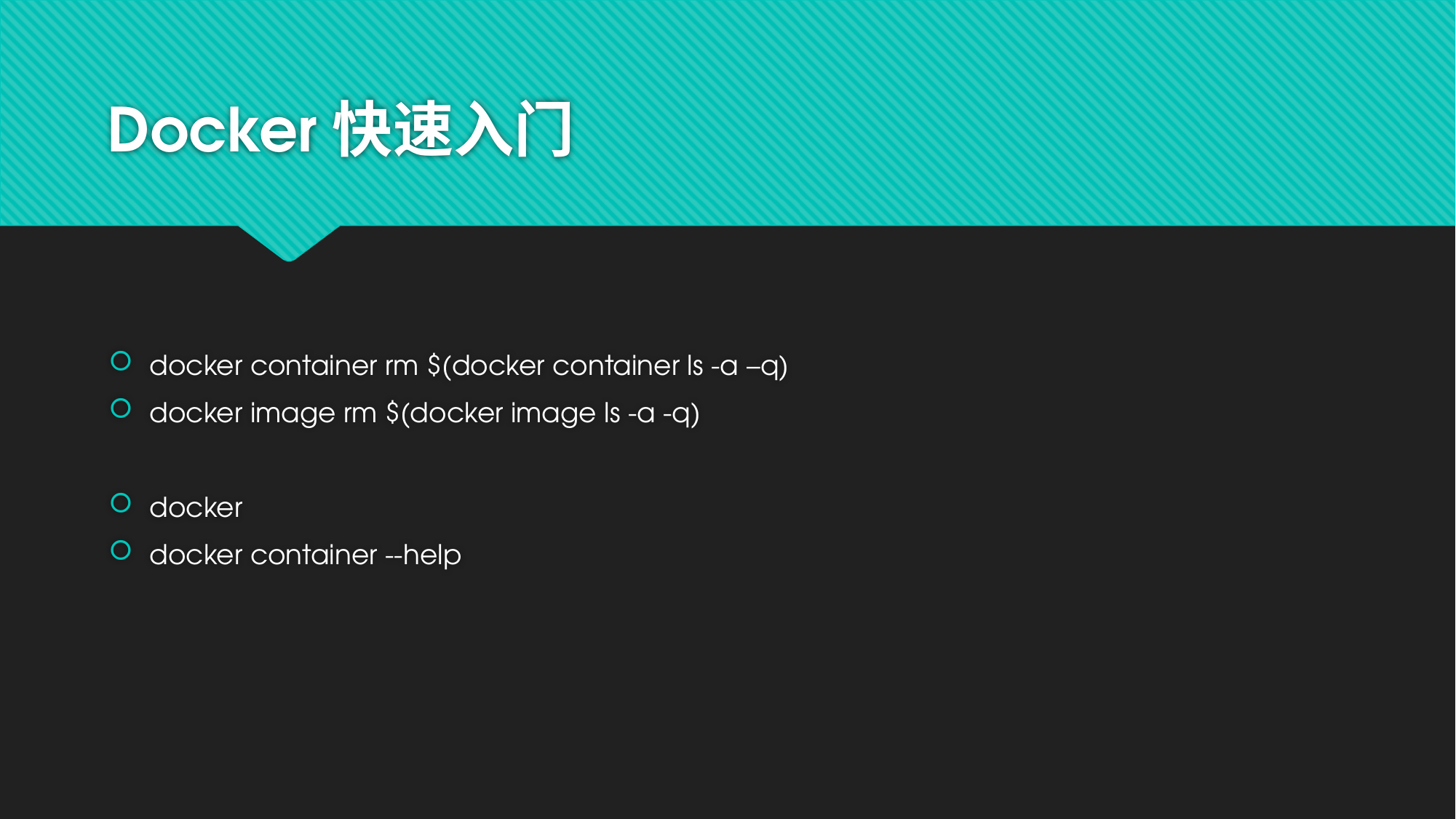

# Docker快速入门
docker container rm $(docker container ls -a –q)
docker image rm $(docker image ls -a -q)

docker
docker container --help